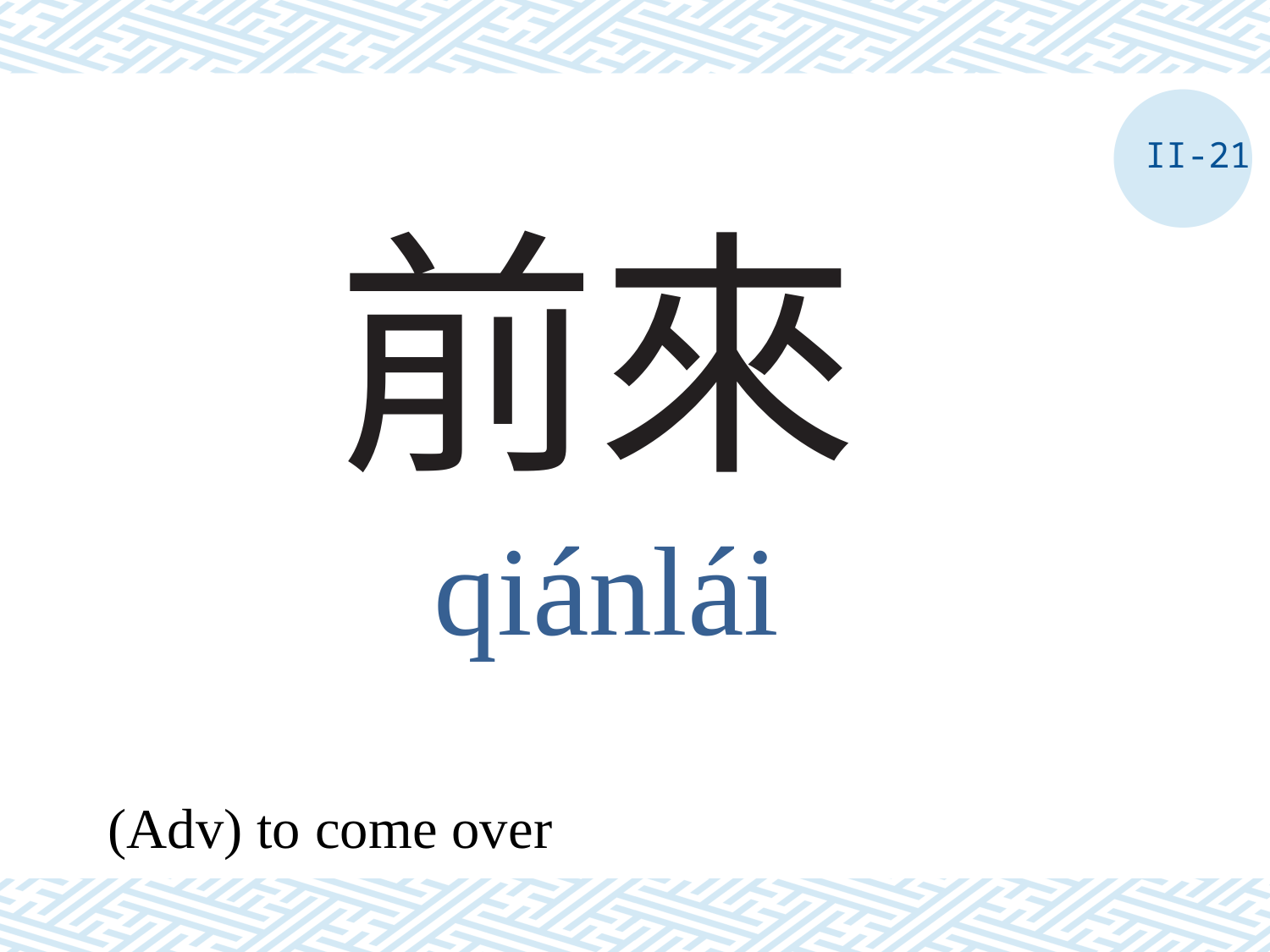

II-21

# 前來
qiánlái
(Adv) to come over